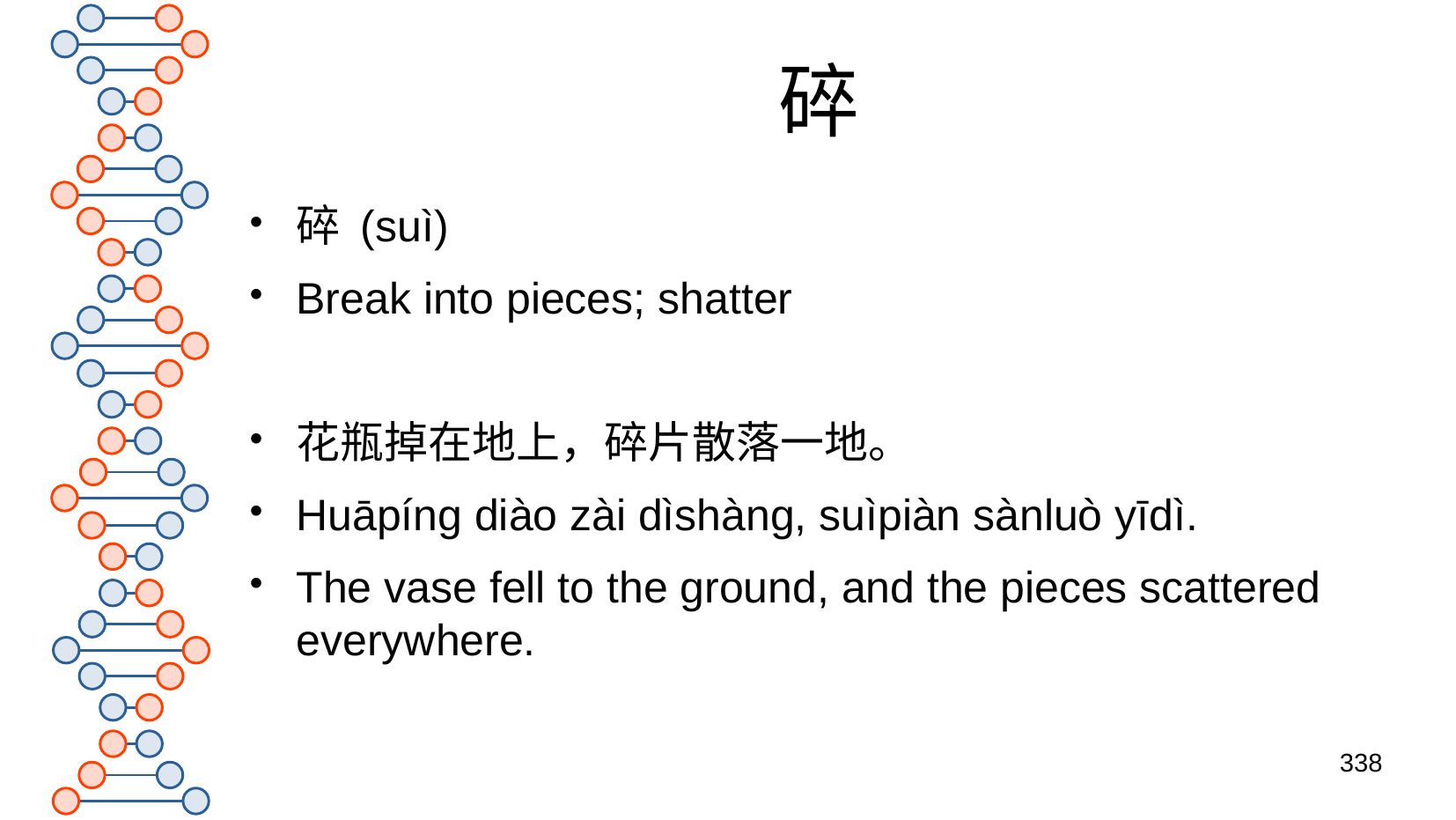

# 碎
碎 (suì)
Break into pieces; shatter

花瓶掉在地上，碎片散落一地。
Huāpíng diào zài dìshàng, suìpiàn sànluò yīdì.
The vase fell to the ground, and the pieces scattered everywhere.

338